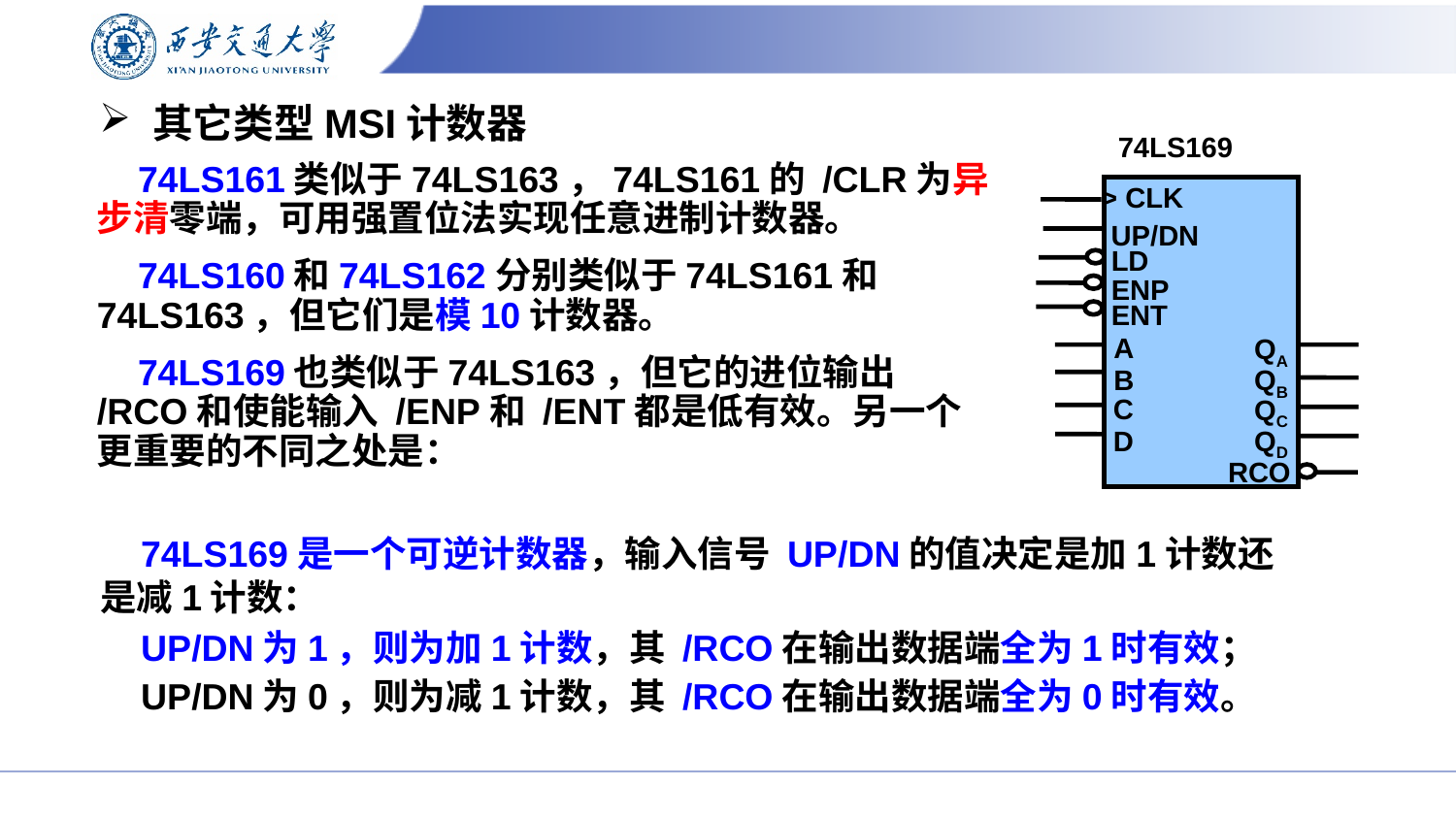

# 其它类型MSI计数器
74LS169
> CLK

UP/DN

LD

ENP

ENT

A
QA

B
QB

C
QC

D
QD

RCO

    74LS161类似于74LS163，74LS161的 /CLR为异步清零端，可用强置位法实现任意进制计数器。
    74LS160和74LS162分别类似于74LS161和74LS163，但它们是模10计数器。
    74LS169也类似于74LS163，但它的进位输出 /RCO和使能输入 /ENP和 /ENT都是低有效。另一个更重要的不同之处是：
    74LS169是一个可逆计数器，输入信号 UP/DN的值决定是加1计数还是减1计数：
    UP/DN为1，则为加1计数，其 /RCO在输出数据端全为1时有效；
    UP/DN为0，则为减1计数，其 /RCO在输出数据端全为0时有效。